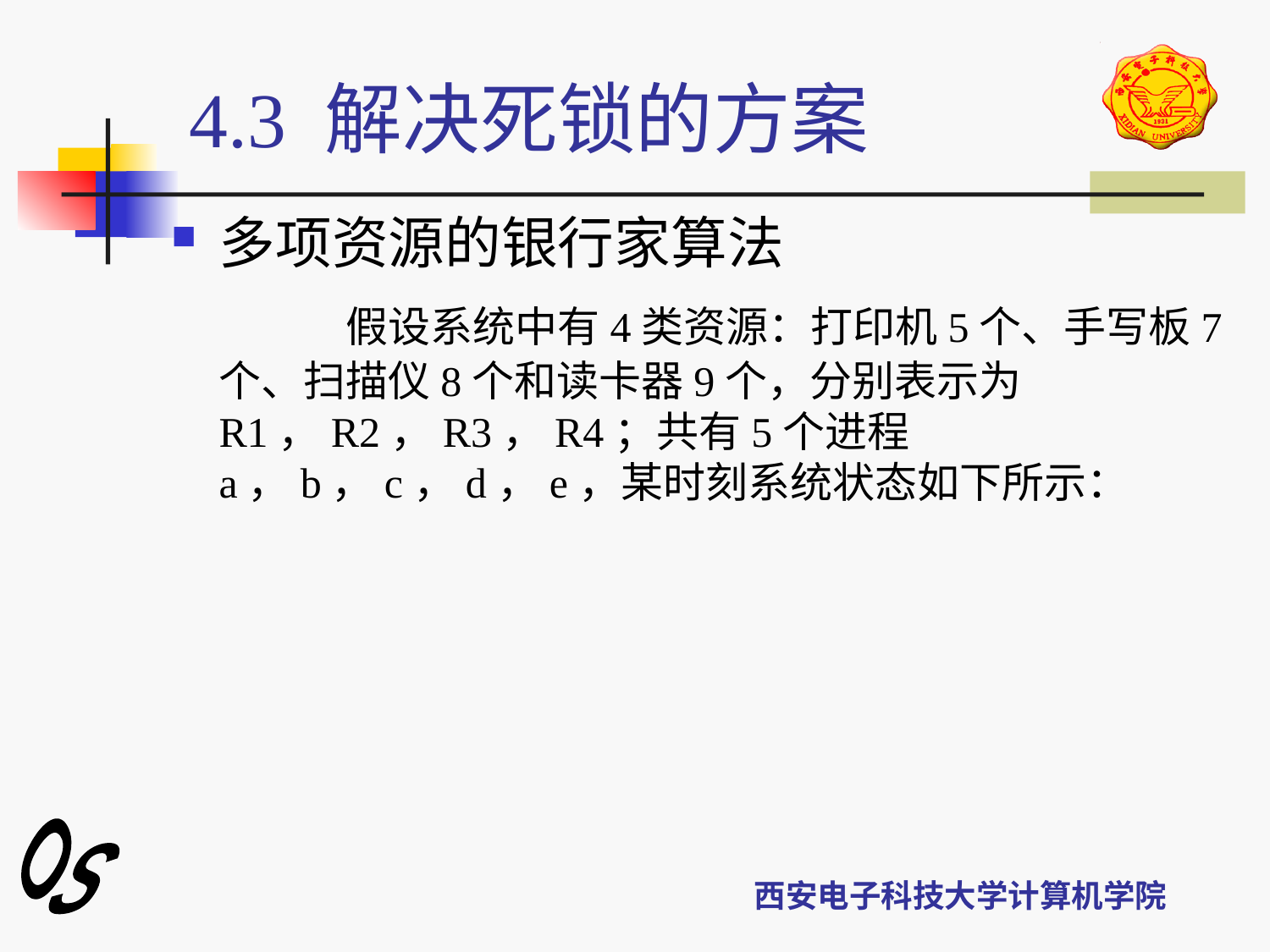

# 4.3 解决死锁的方案
多项资源的银行家算法
		假设系统中有4类资源：打印机5个、手写板7个、扫描仪8个和读卡器9个，分别表示为R1，R2，R3，R4；共有5个进程a，b，c，d，e，某时刻系统状态如下所示：
24